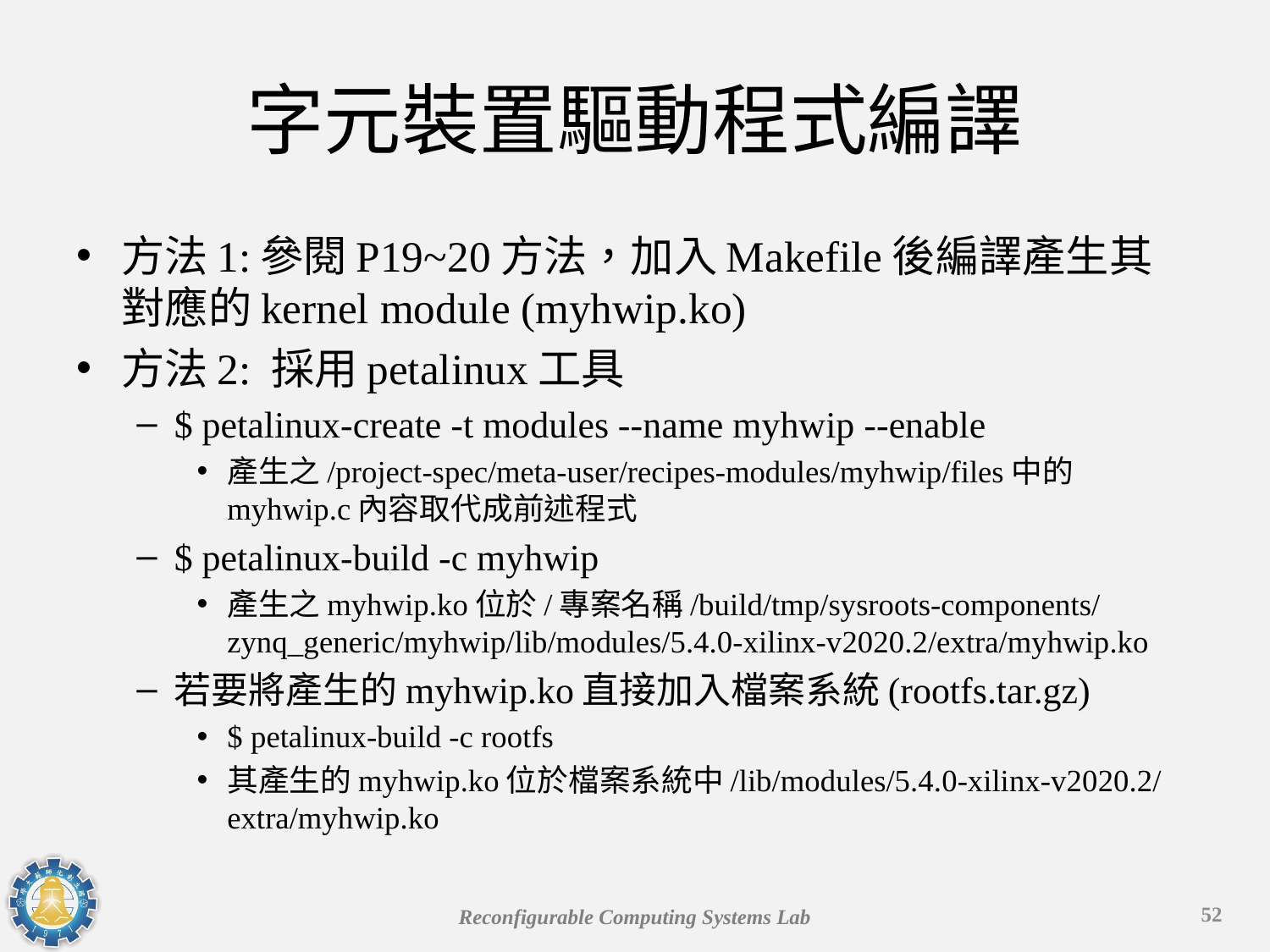

# 字元裝置驅動程式編譯
方法1:參閱P19~20方法，加入Makefile後編譯產生其對應的kernel module (myhwip.ko)
方法2: 採用petalinux工具
$ petalinux-create -t modules --name myhwip --enable
產生之/project-spec/meta-user/recipes-modules/myhwip/files中的myhwip.c內容取代成前述程式
$ petalinux-build -c myhwip
產生之myhwip.ko位於/專案名稱/build/tmp/sysroots-components/zynq_generic/myhwip/lib/modules/5.4.0-xilinx-v2020.2/extra/myhwip.ko
若要將產生的myhwip.ko直接加入檔案系統(rootfs.tar.gz)
$ petalinux-build -c rootfs
其產生的myhwip.ko位於檔案系統中/lib/modules/5.4.0-xilinx-v2020.2/extra/myhwip.ko

52